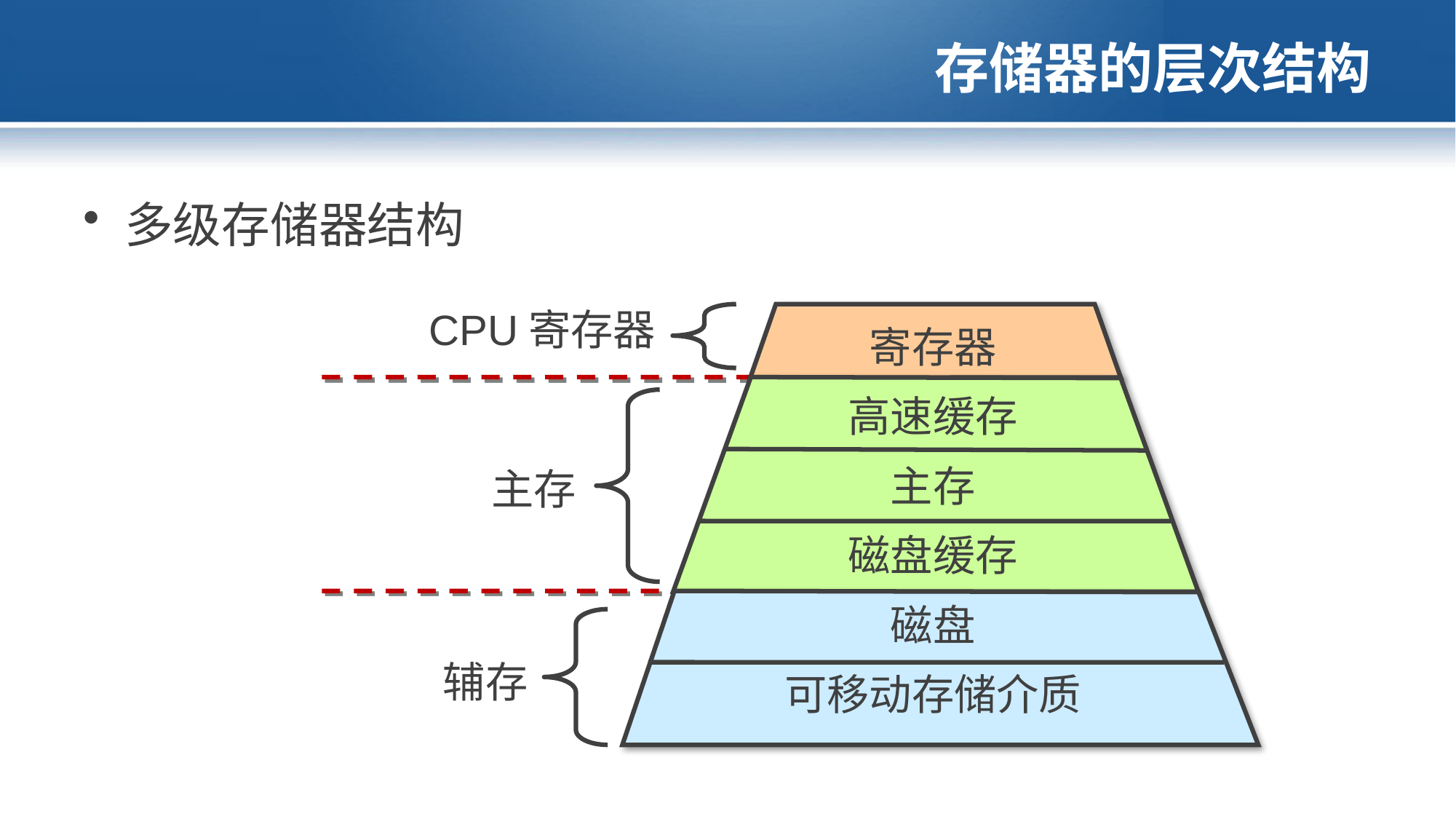

# 存储器的层次结构
多级存储器结构
CPU寄存器

寄存器
高速缓存

主存

磁盘缓存
磁盘

可移动存储介质

主存

辅存